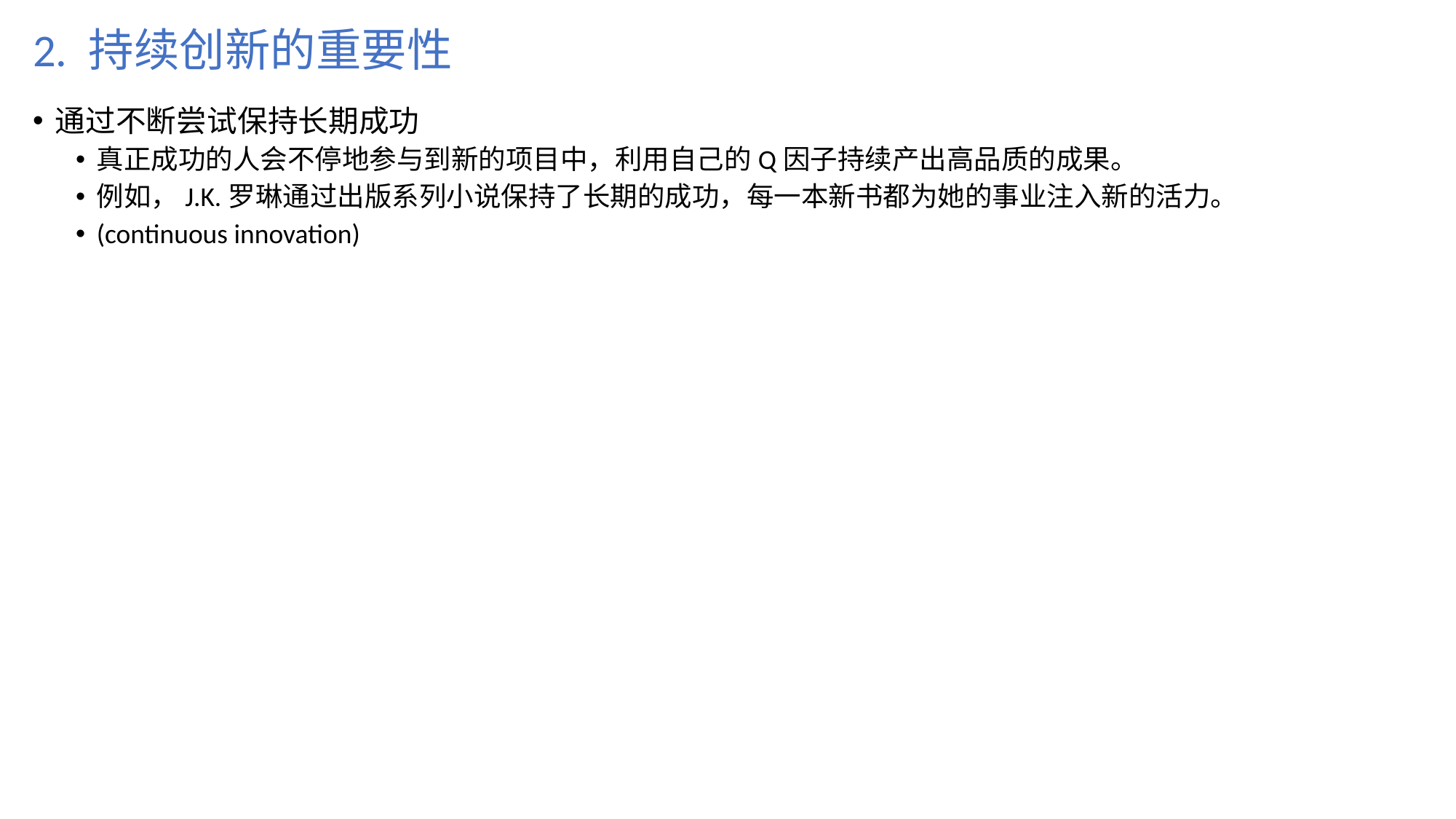

# 2. 持续创新的重要性
通过不断尝试保持长期成功
真正成功的人会不停地参与到新的项目中，利用自己的Q因子持续产出高品质的成果。
例如，J.K.罗琳通过出版系列小说保持了长期的成功，每一本新书都为她的事业注入新的活力。
(continuous innovation)